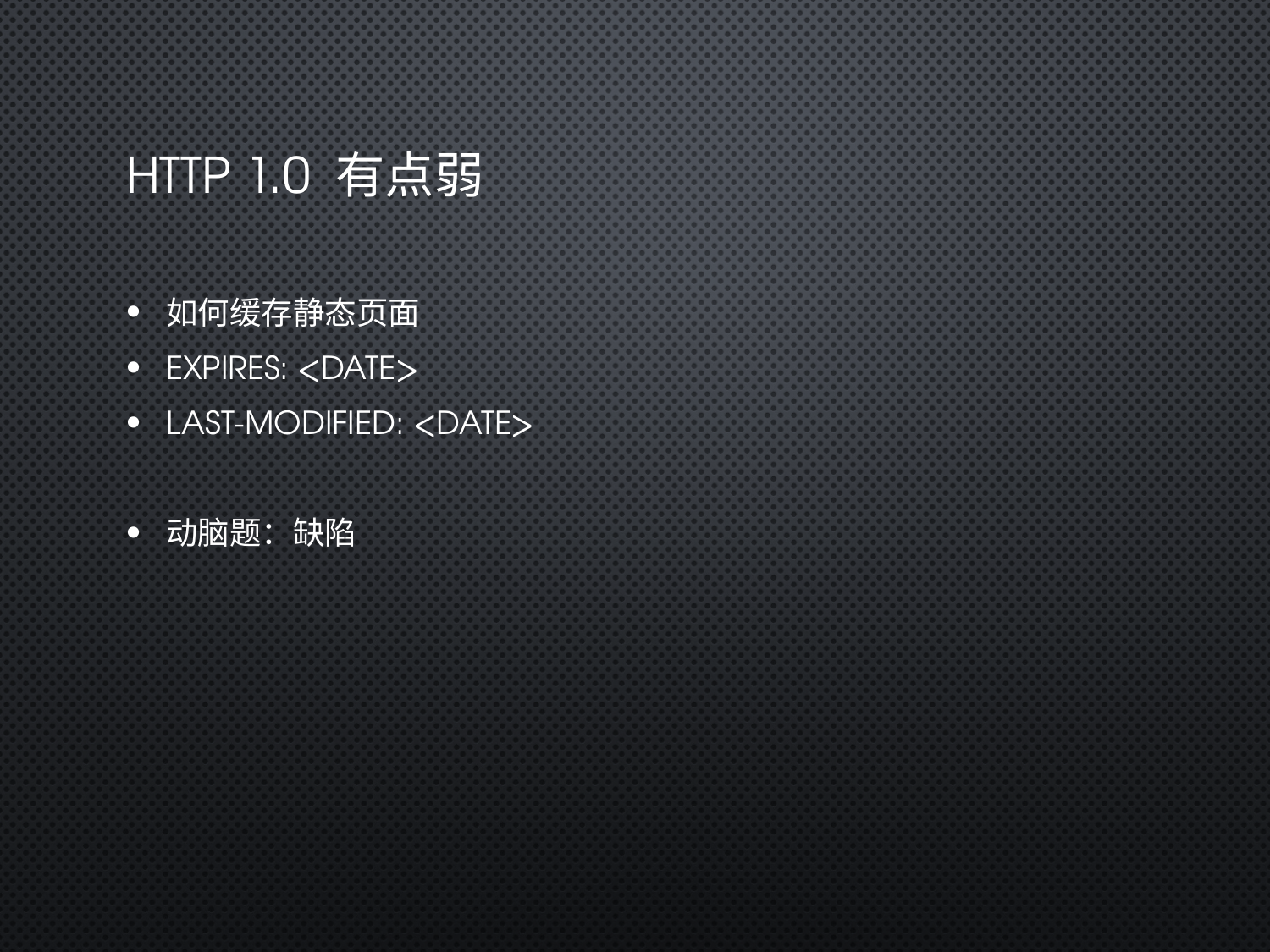

# HTTP 1.0 有点弱
如何缓存静态页面
Expires: <Date>
Last-Modified: <Date>

动脑题：缺陷